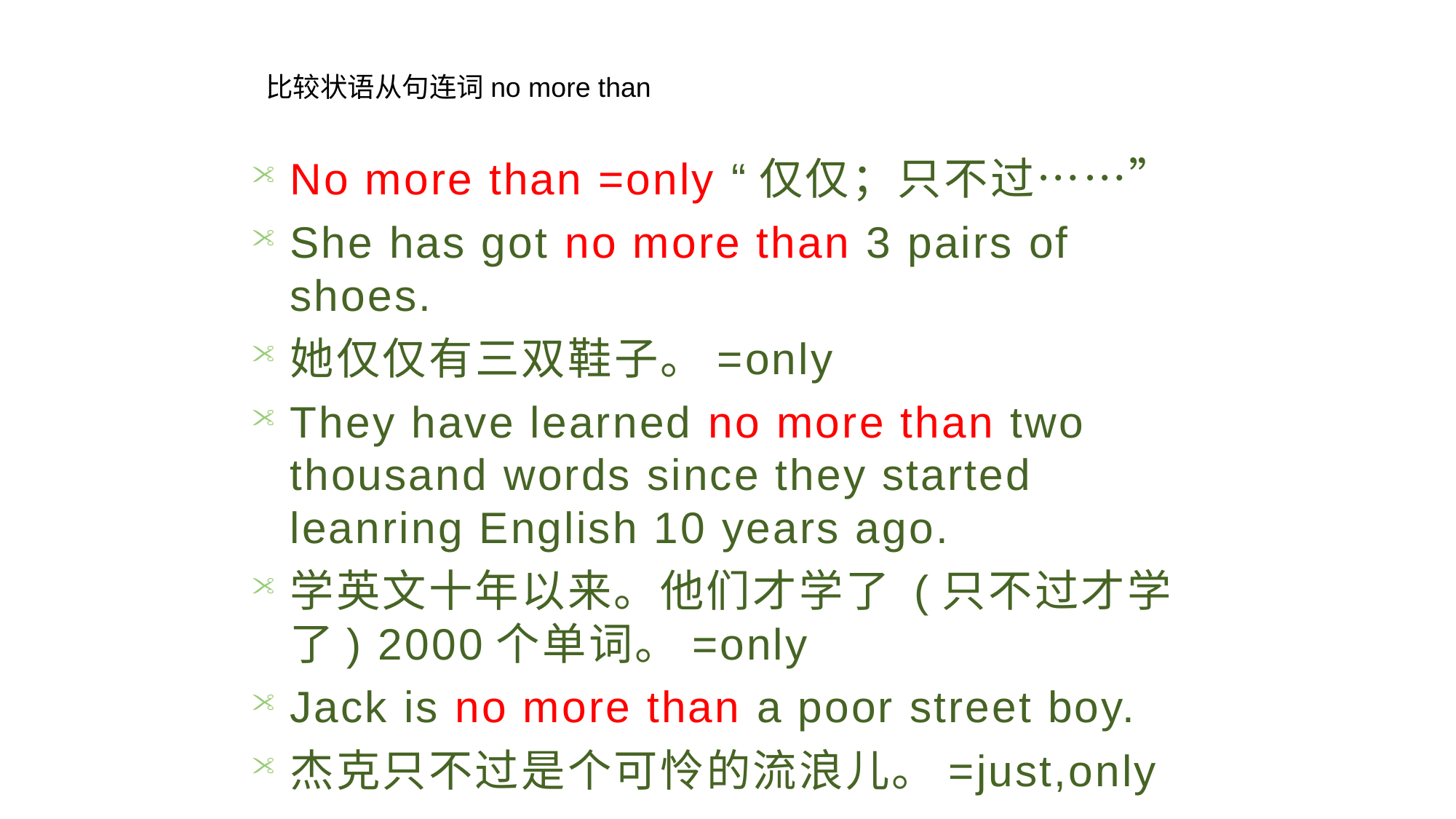

比较状语从句连词no more than
No more than =only “仅仅；只不过……”
She has got no more than 3 pairs of shoes.
她仅仅有三双鞋子。=only
They have learned no more than two thousand words since they started leanring English 10 years ago.
学英文十年以来。他们才学了 (只不过才学了) 2000个单词。=only
Jack is no more than a poor street boy.
杰克只不过是个可怜的流浪儿。=just,only